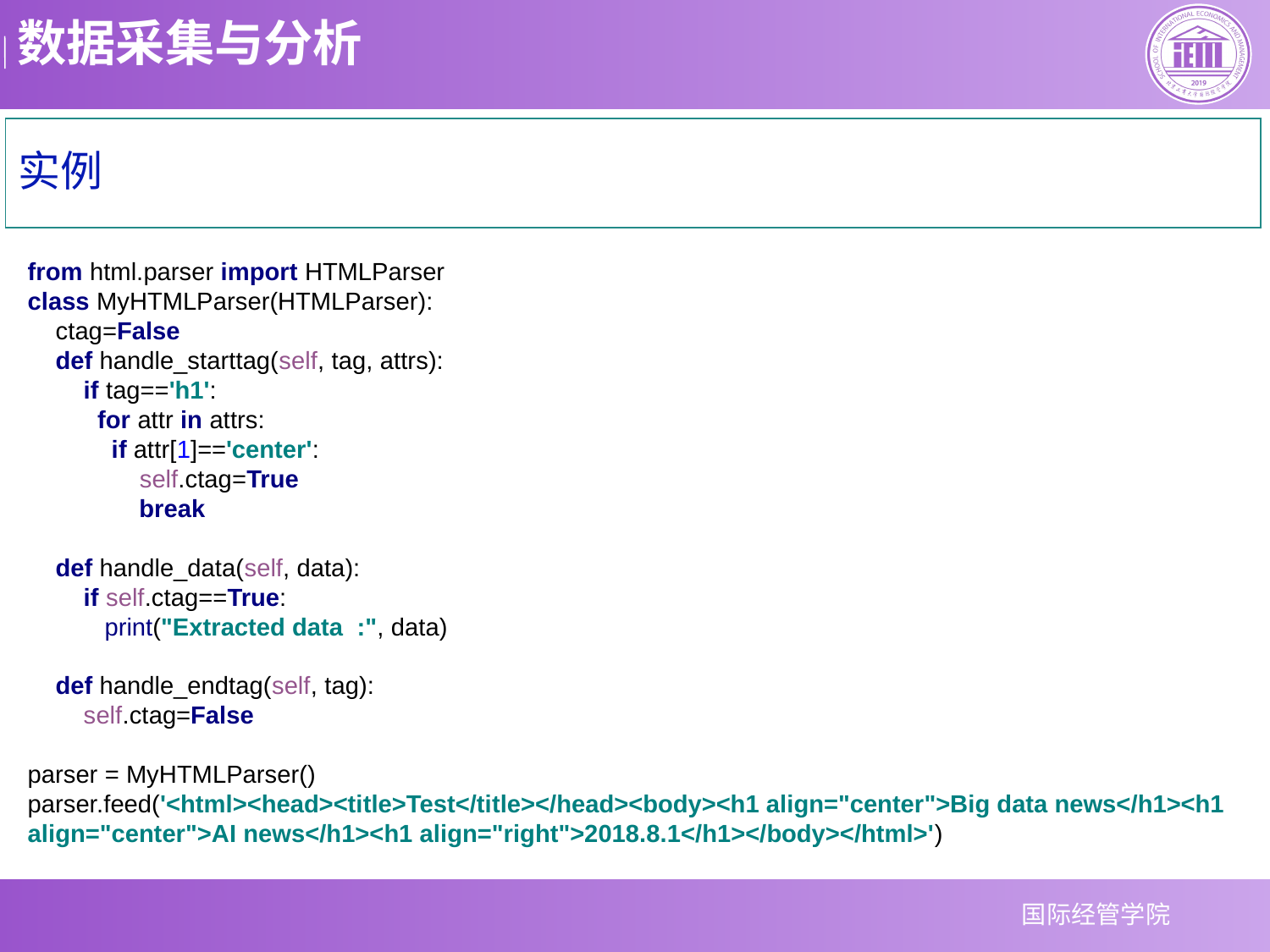

# 实例
from html.parser import HTMLParser
class MyHTMLParser(HTMLParser):
    ctag=False
    def handle_starttag(self, tag, attrs):
        if tag=='h1':
          for attr in attrs:
            if attr[1]=='center':
                self.ctag=True
                break
    def handle_data(self, data):
        if self.ctag==True:
           print("Extracted data  :", data)
    def handle_endtag(self, tag):
        self.ctag=False
parser = MyHTMLParser()
parser.feed('<html><head><title>Test</title></head><body><h1 align="center">Big data news</h1><h1 align="center">AI news</h1><h1 align="right">2018.8.1</h1></body></html>')